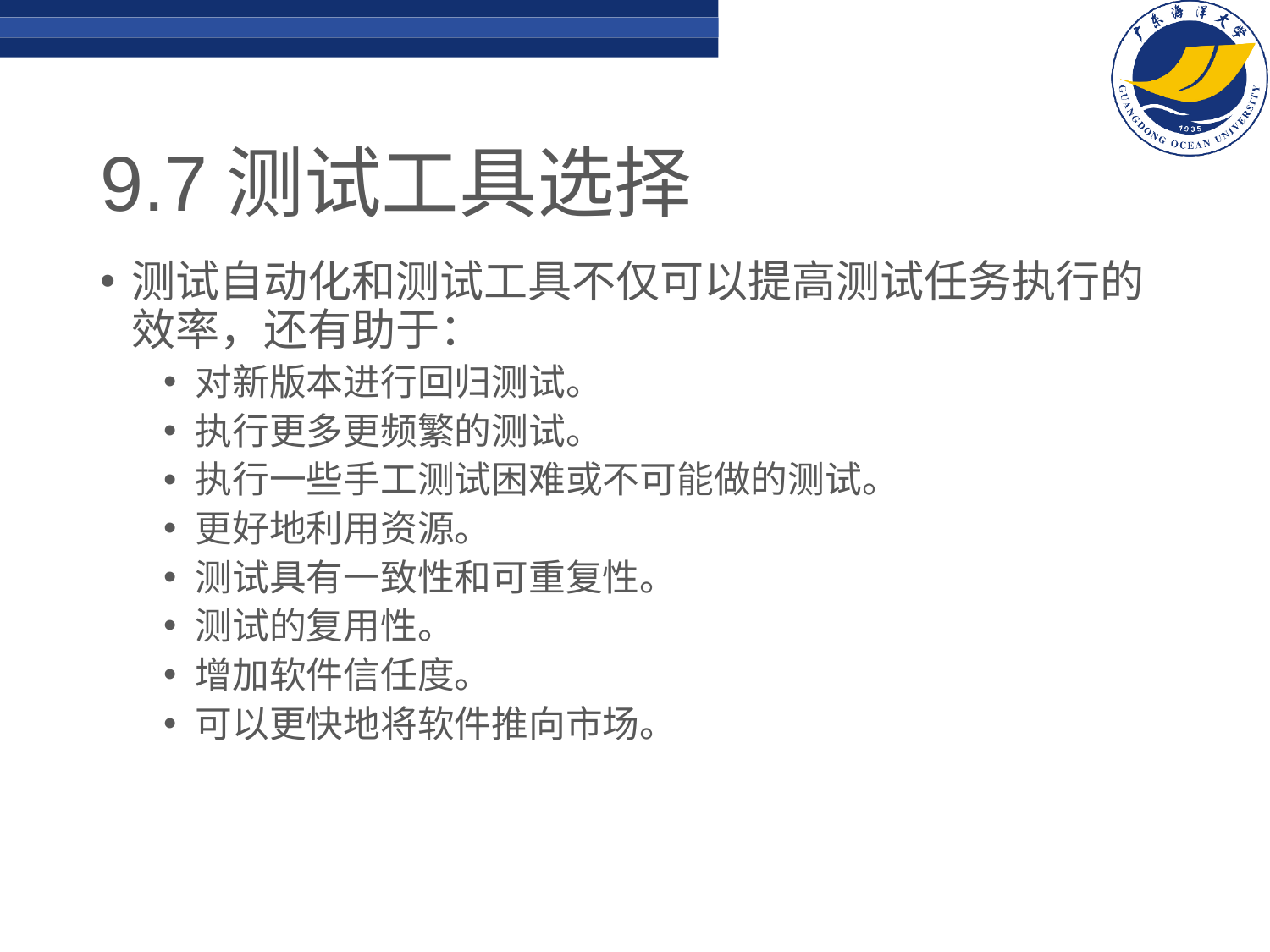

# 9.7测试工具选择
测试自动化和测试工具不仅可以提高测试任务执行的效率，还有助于：
对新版本进行回归测试。
执行更多更频繁的测试。
执行一些手工测试困难或不可能做的测试。
更好地利用资源。
测试具有一致性和可重复性。
测试的复用性。
增加软件信任度。
可以更快地将软件推向市场。
28